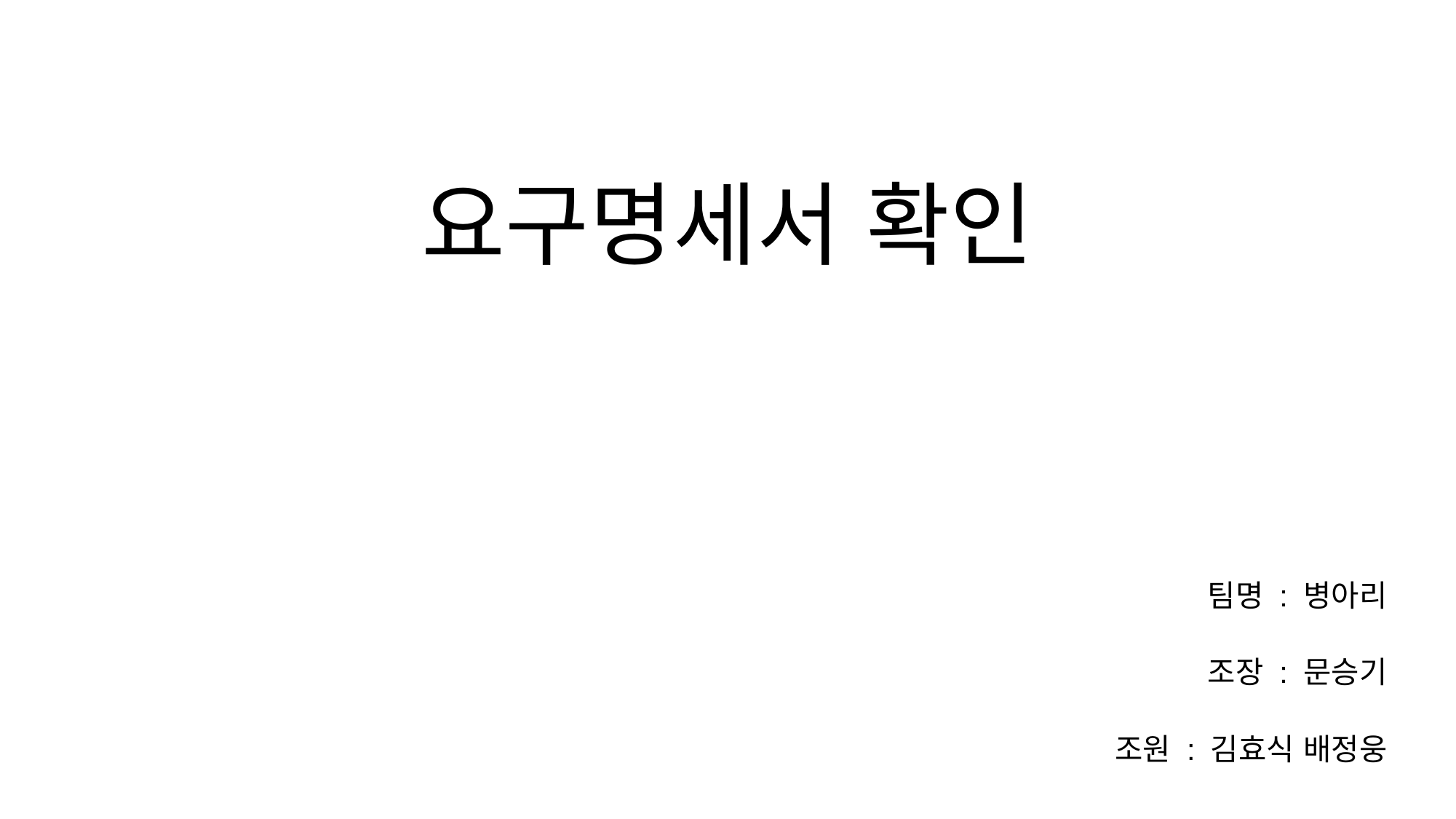

# 요구명세서 확인
팀명 : 병아리
조장 : 문승기
조원 : 김효식 배정웅